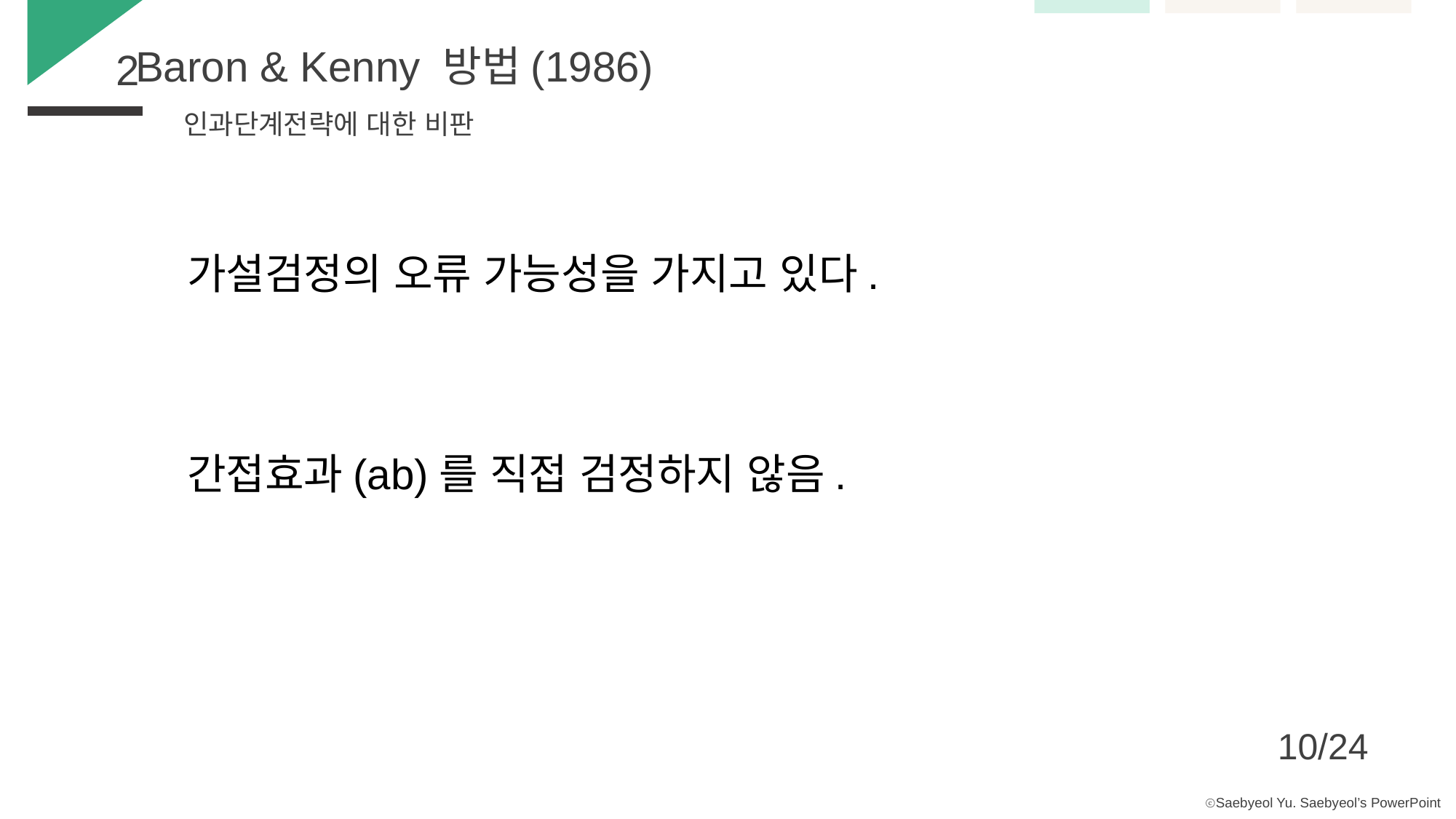

Baron & Kenny 방법(1986)
2
인과단계전략에 대한 비판
가설검정의 오류 가능성을 가지고 있다.
간접효과(ab)를 직접 검정하지 않음.
10/24